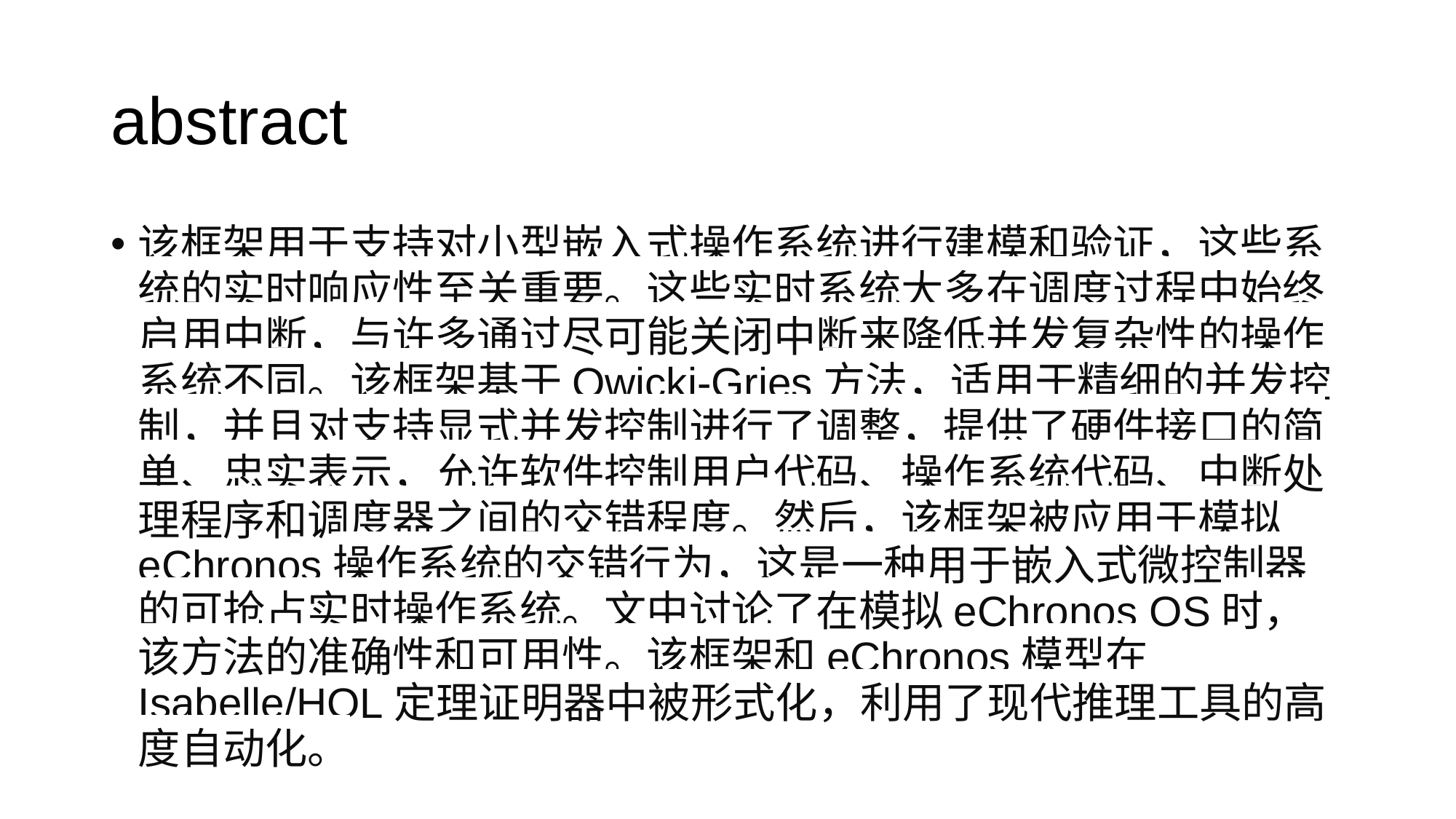

# abstract
该框架用于支持对小型嵌入式操作系统进行建模和验证，这些系统的实时响应性至关重要。这些实时系统大多在调度过程中始终启用中断，与许多通过尽可能关闭中断来降低并发复杂性的操作系统不同。该框架基于Owicki-Gries方法，适用于精细的并发控制，并且对支持显式并发控制进行了调整，提供了硬件接口的简单、忠实表示，允许软件控制用户代码、操作系统代码、中断处理程序和调度器之间的交错程度。然后，该框架被应用于模拟eChronos操作系统的交错行为，这是一种用于嵌入式微控制器的可抢占实时操作系统。文中讨论了在模拟eChronos OS时，该方法的准确性和可用性。该框架和eChronos模型在Isabelle/HOL定理证明器中被形式化，利用了现代推理工具的高度自动化。